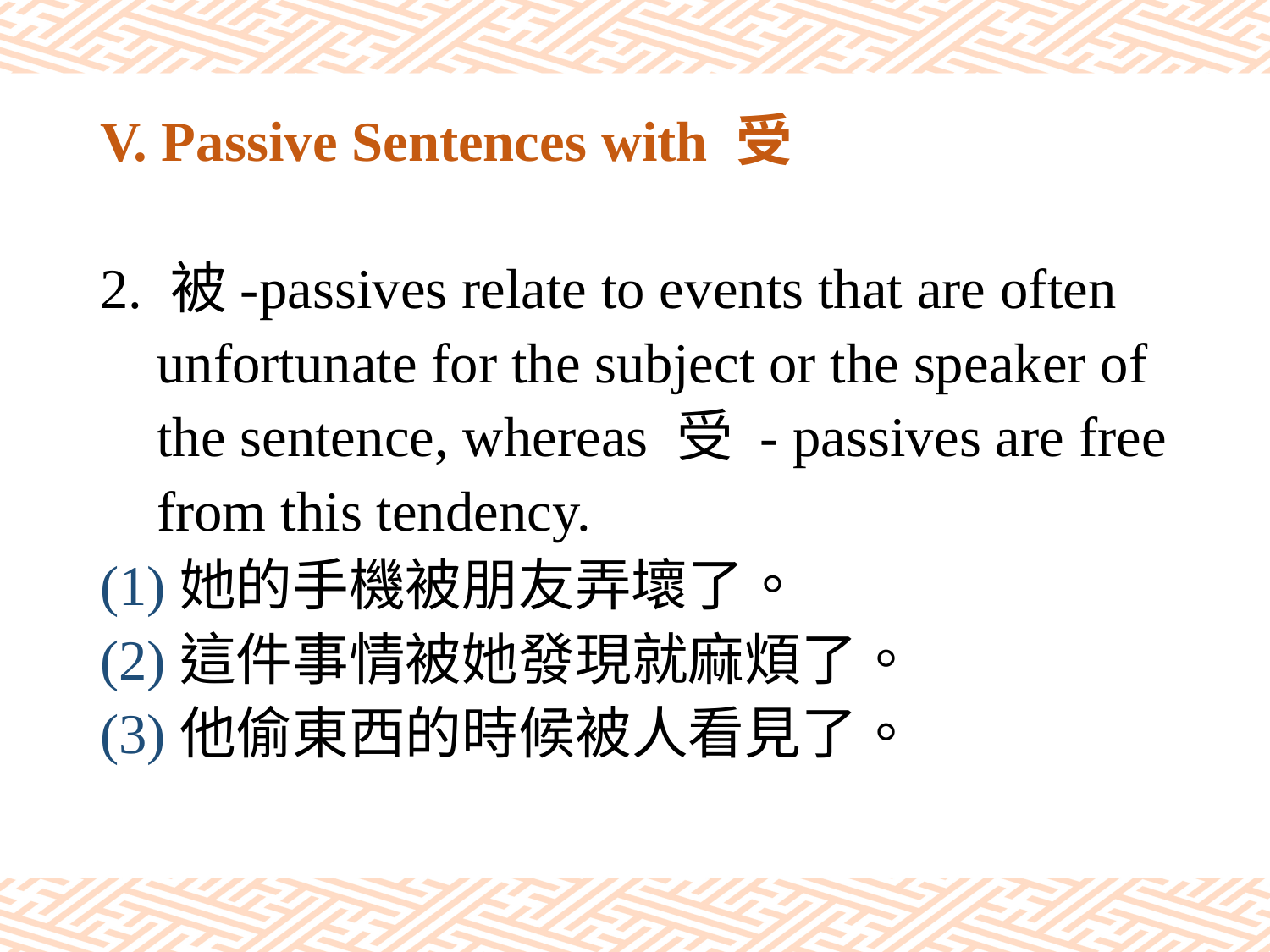

# V. Passive Sentences with 受
2. 被-passives relate to events that are often
    unfortunate for the subject or the speaker of
    the sentence, whereas 受 - passives are free
    from this tendency.
(1)她的手機被朋友弄壞了。
(2)這件事情被她發現就麻煩了。
(3)他偷東西的時候被人看見了。